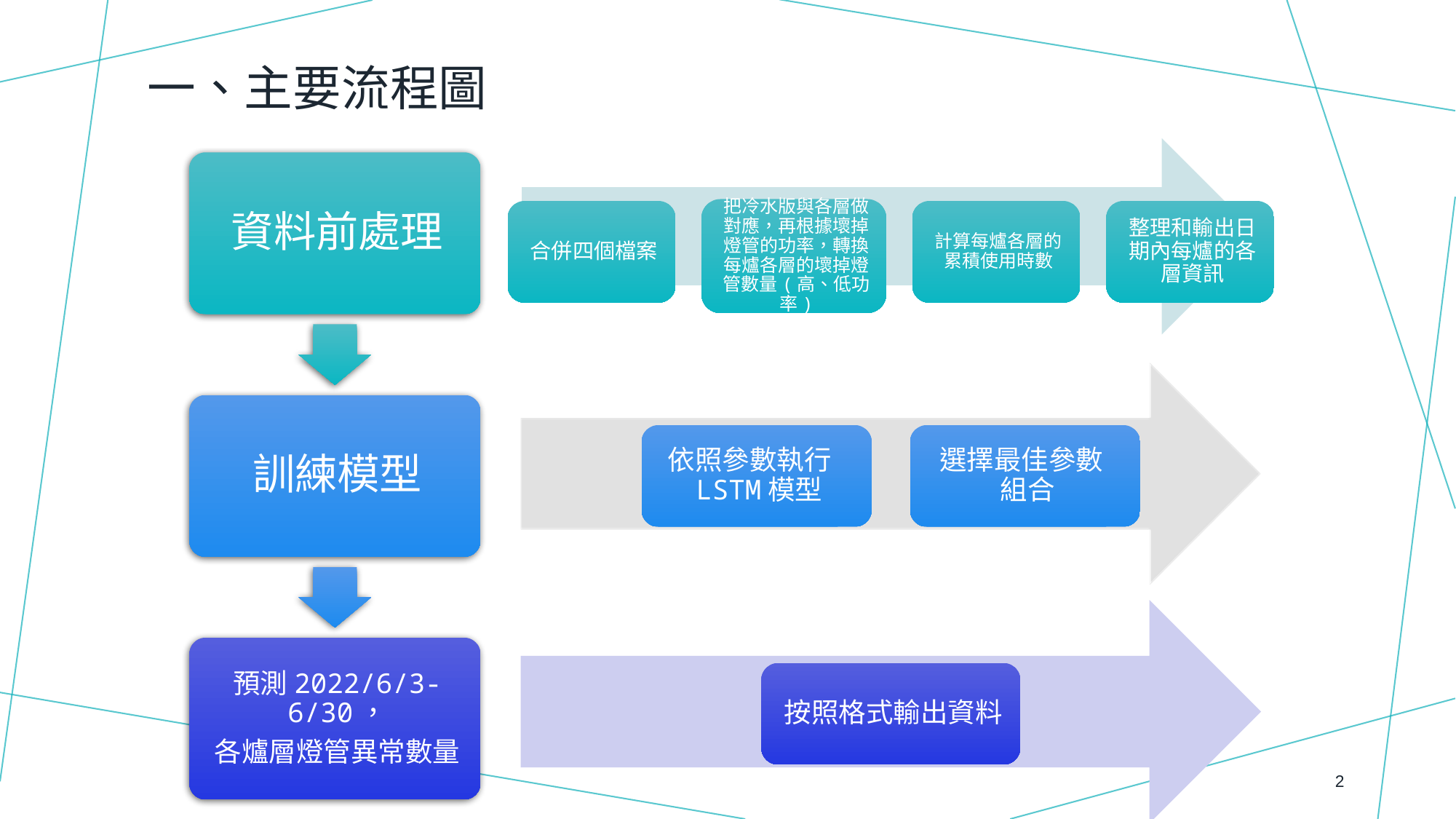

# 一、主要流程圖
合併四個檔案
把冷水版與各層做對應，再根據壞掉燈管的功率，轉換每爐各層的壞掉燈管數量(高、低功率)
計算每爐各層的累積使用時數
整理和輸出日期內每爐的各層資訊
資料前處理

訓練模型

預測2022/6/3-6/30，
各爐層燈管異常數量

依照參數執行    LSTM模型
選擇最佳參數   組合
按照格式輸出資料
2